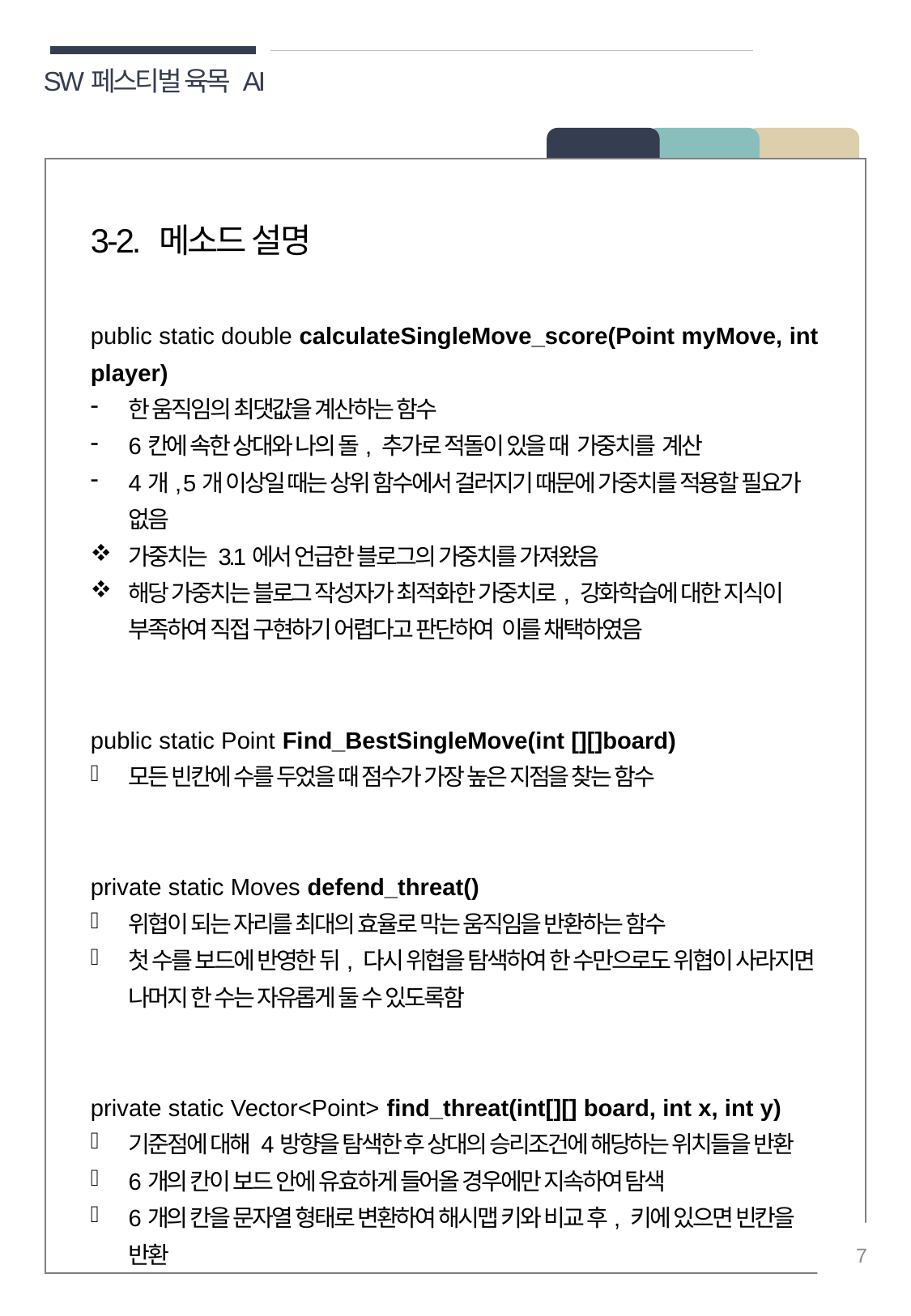

3-2. 메소드 설명

public static double calculateSingleMove_score(Point myMove, int player)
한 움직임의 최댓값을 계산하는 함수
6칸에 속한 상대와 나의 돌, 추가로 적돌이 있을 때  가중치를  계산
4개, 5개 이상일 때는 상위 함수에서 걸러지기 때문에 가중치를 적용할 필요가 없음
가중치는 3.1에서 언급한 블로그의 가중치를 가져왔음
해당 가중치는 블로그 작성자가 최적화한 가중치로, 강화학습에 대한 지식이 부족하여 직접 구현하기 어렵다고 판단하여  이를 채택하였음

public static Point Find_BestSingleMove(int [][]board)
모든 빈칸에 수를 두었을 때 점수가 가장 높은 지점을 찾는 함수

private static Moves defend_threat()
위협이 되는 자리를 최대의 효율로 막는 움직임을 반환하는 함수
첫 수를 보드에 반영한 뒤, 다시 위협을 탐색하여 한 수만으로도 위협이 사라지면 나머지 한 수는 자유롭게 둘 수 있도록함

private static Vector<Point> find_threat(int[][] board, int x, int y)
기준점에 대해 4방향을 탐색한 후 상대의 승리조건에 해당하는 위치들을 반환
6개의 칸이 보드 안에 유효하게 들어올 경우에만 지속하여 탐색
6개의 칸을 문자열 형태로 변환하여 해시맵 키와 비교 후, 키에 있으면 빈칸을 반환

7